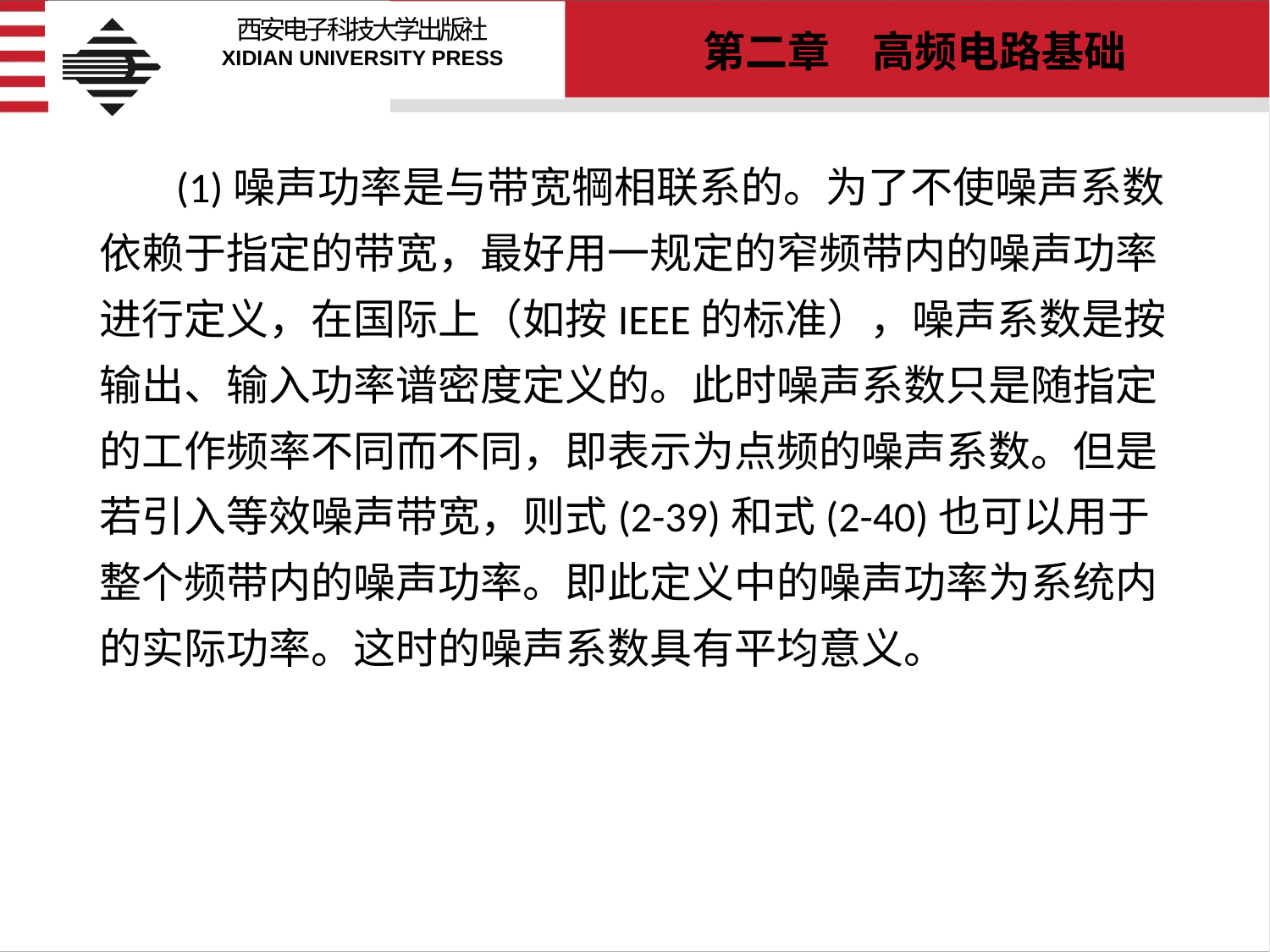

# (1)噪声功率是与带宽犅相联系的。为了不使噪声系数依赖于指定的带宽，最好用一规定的窄频带内的噪声功率进行定义，在国际上（如按IEEE的标准），噪声系数是按输出、输入功率谱密度定义的。此时噪声系数只是随指定的工作频率不同而不同，即表示为点频的噪声系数。但是若引入等效噪声带宽，则式(2-39)和式(2-40)也可以用于整个频带内的噪声功率。即此定义中的噪声功率为系统内的实际功率。这时的噪声系数具有平均意义。